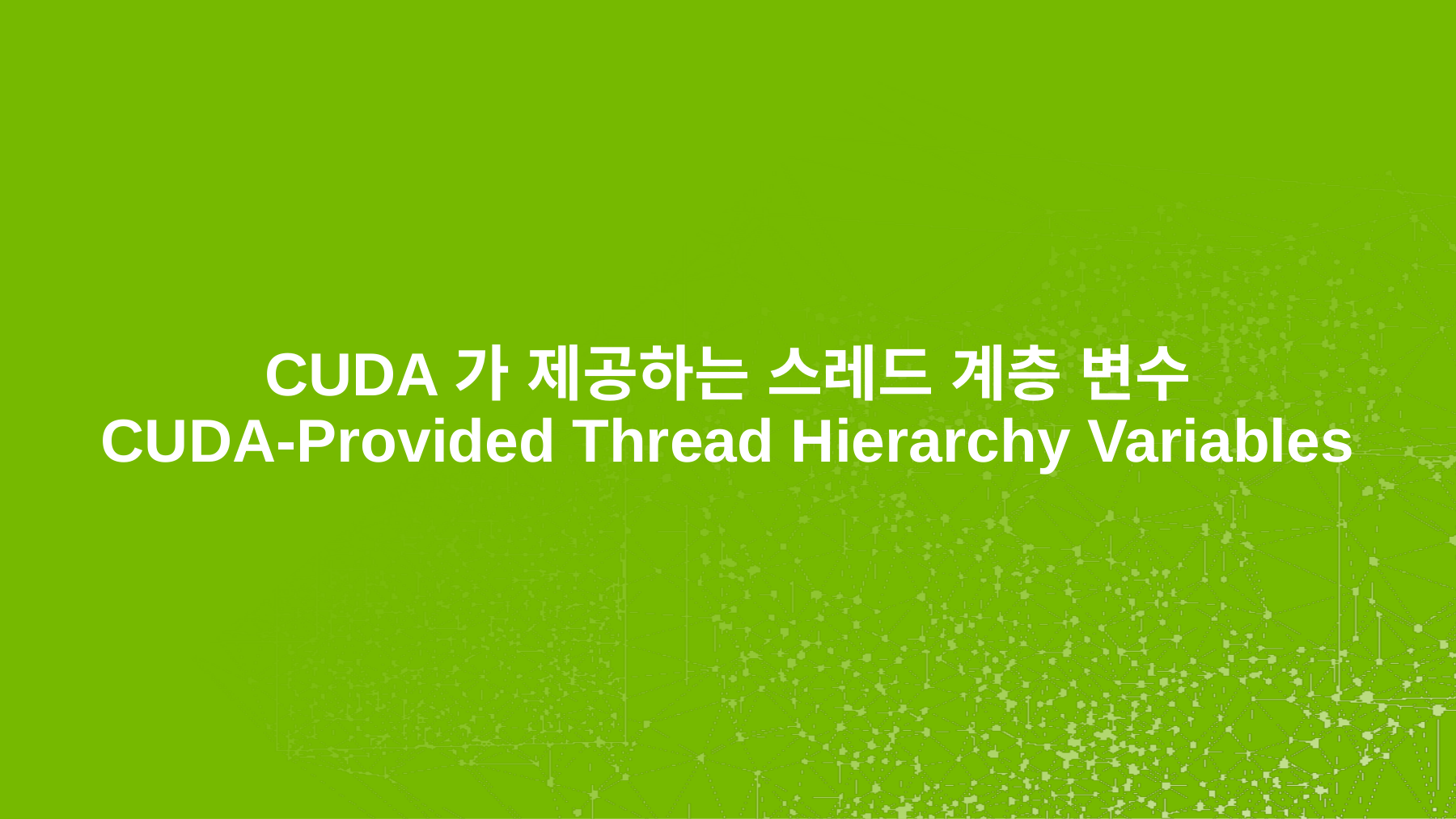

# CUDA가 제공하는 스레드 계층 변수 CUDA-Provided Thread Hierarchy Variables